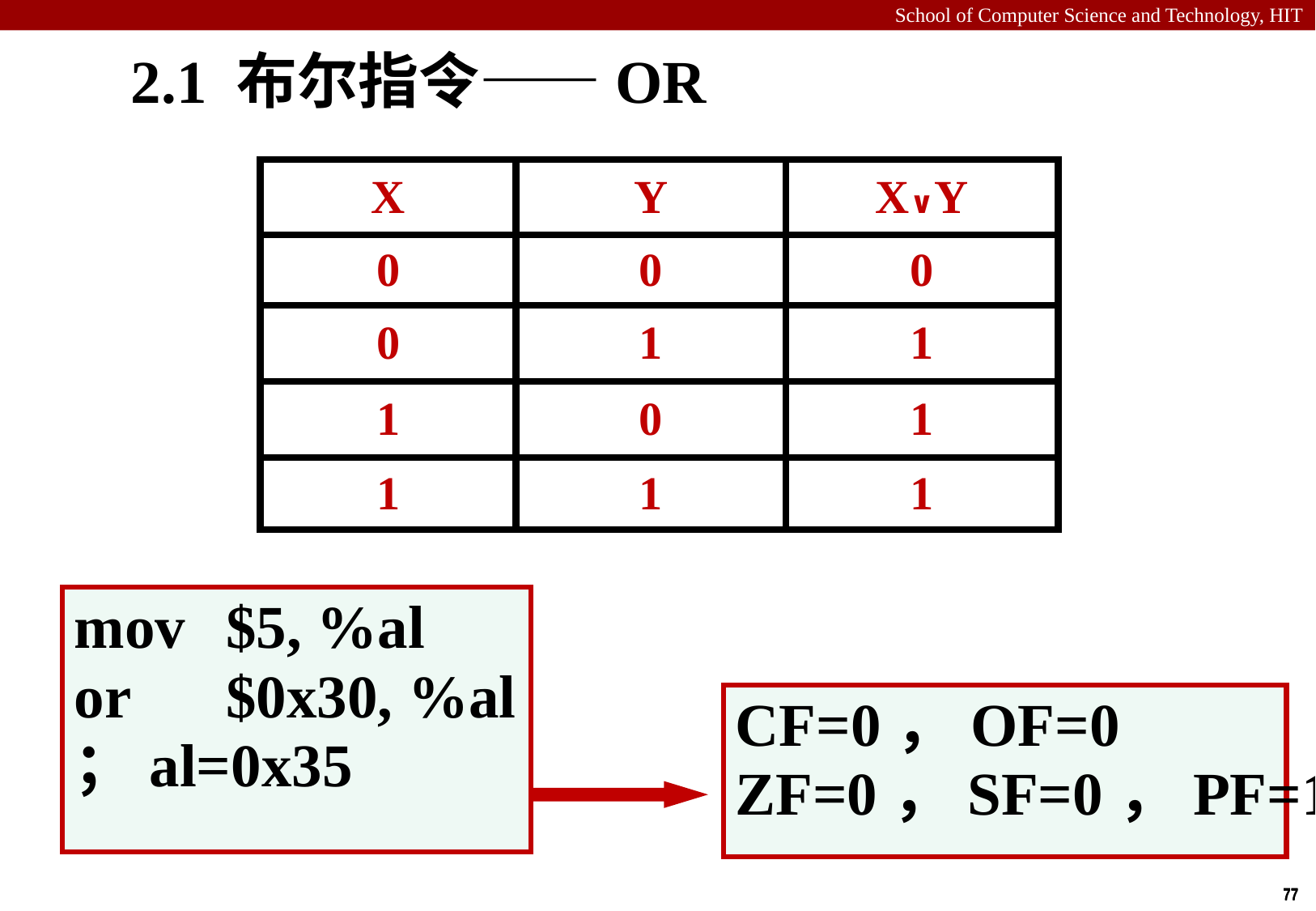

# 2.1 布尔指令——OR
| X | Y | X∨Y |
| --- | --- | --- |
| 0 | 0 | 0 |
| 0 | 1 | 1 |
| 1 | 0 | 1 |
| 1 | 1 | 1 |
mov	  $5, %al
or	  $0x30, %al
；al=0x35
CF=0，OF=0
ZF=0，SF=0，PF=1